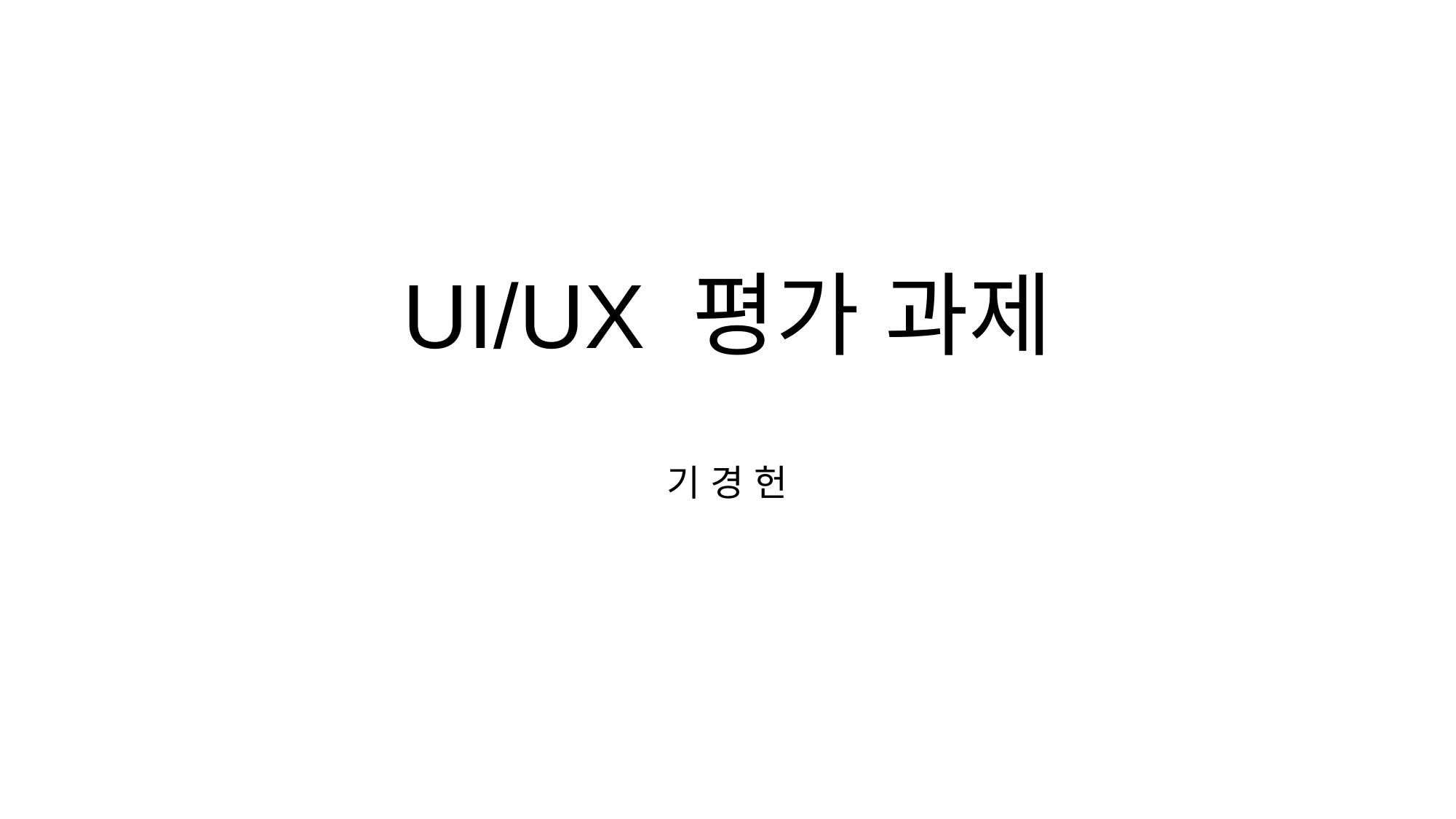

# UI/UX 평가 과제
기 경 헌